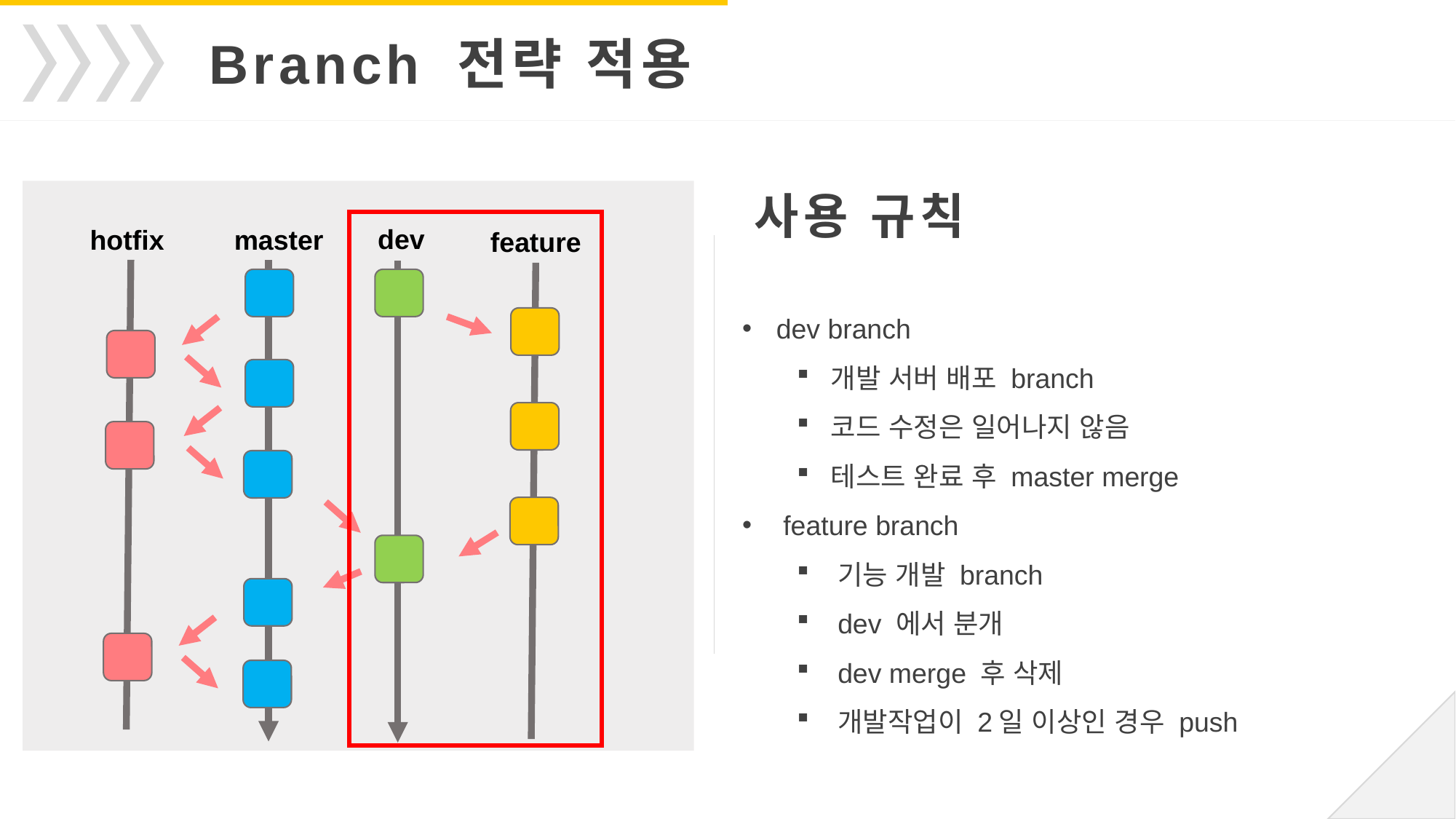

Branch 전략 적용

사용 규칙

dev
master
hotfix
feature

dev branch
개발 서버 배포 branch
코드 수정은 일어나지 않음
테스트 완료 후 master merge
feature branch
기능 개발 branch
dev 에서 분개
dev merge 후 삭제
개발작업이 2일 이상인 경우 push